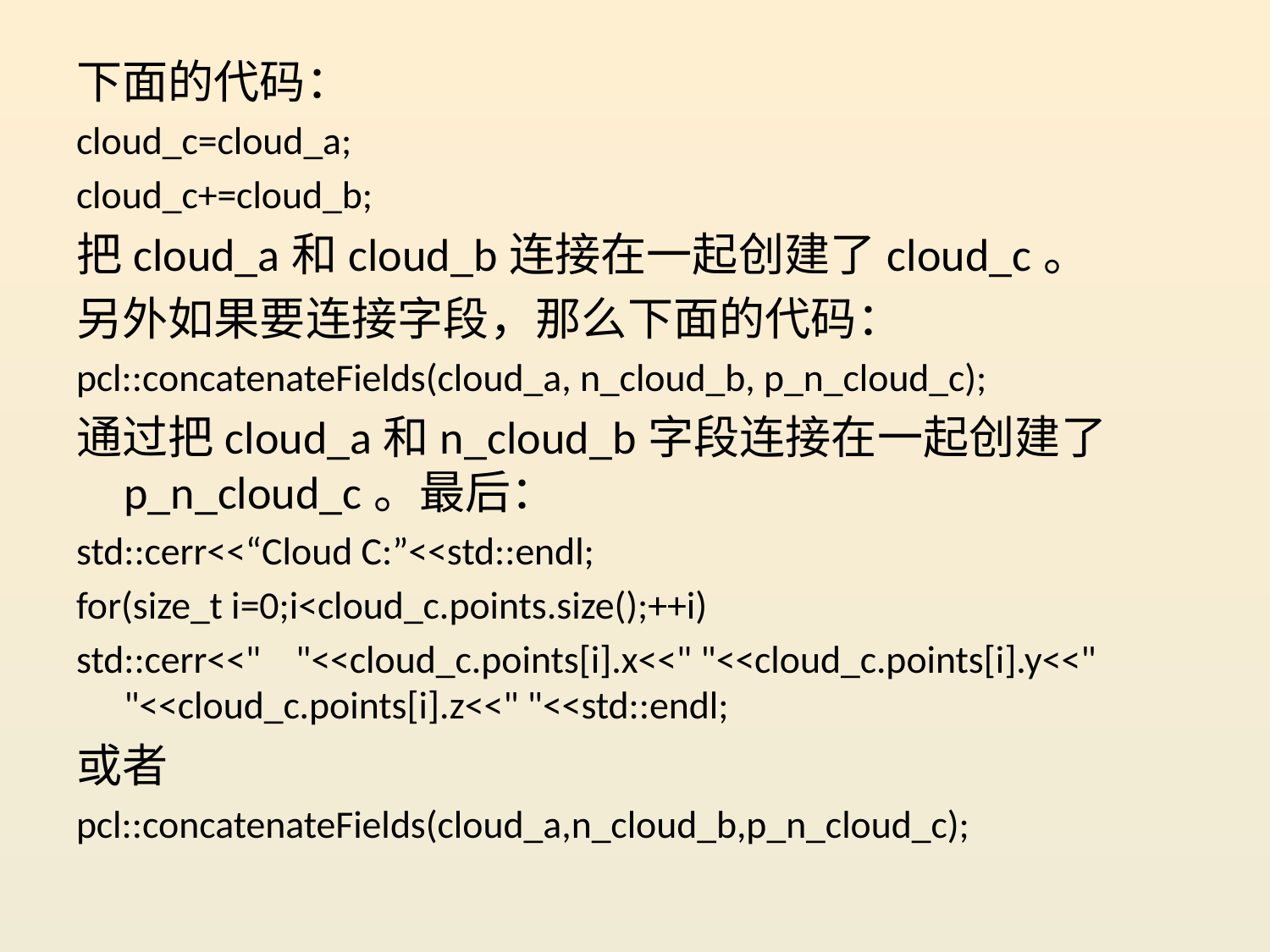

下面的代码：
cloud_c=cloud_a;
cloud_c+=cloud_b;
把cloud_a和cloud_b连接在一起创建了cloud_c。
另外如果要连接字段，那么下面的代码：
pcl::concatenateFields(cloud_a, n_cloud_b, p_n_cloud_c);
通过把cloud_a和n_cloud_b字段连接在一起创建了p_n_cloud_c。最后：
std::cerr<<“Cloud C:”<<std::endl;
for(size_t i=0;i<cloud_c.points.size();++i)
std::cerr<<"    "<<cloud_c.points[i].x<<" "<<cloud_c.points[i].y<<" "<<cloud_c.points[i].z<<" "<<std::endl;
或者
pcl::concatenateFields(cloud_a,n_cloud_b,p_n_cloud_c);